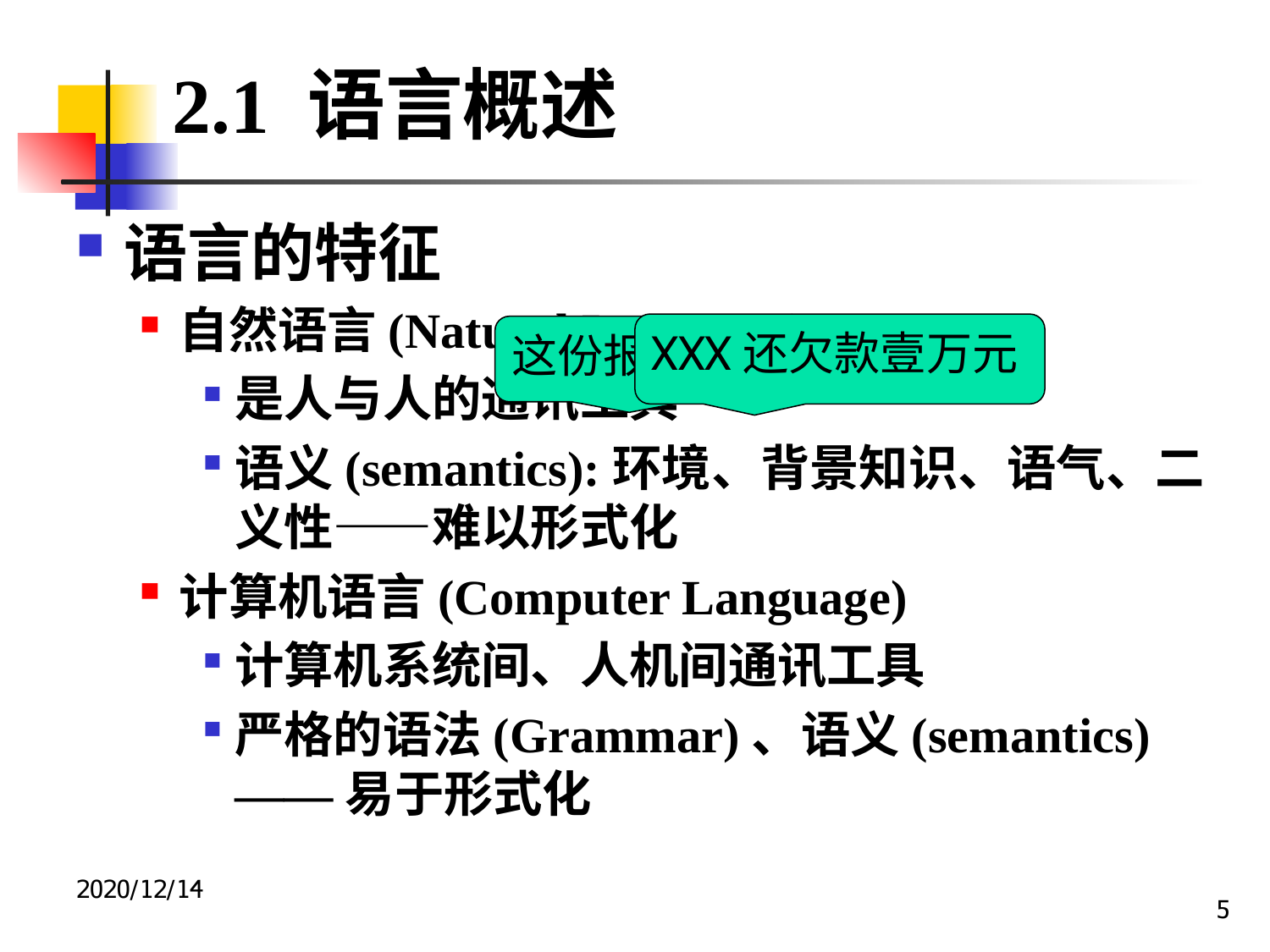

2.1 语言概述
语言的特征
自然语言(Natural Language)
是人与人的通讯工具
语义(semantics):环境、背景知识、语气、二义性——难以形式化
计算机语言(Computer Language)
计算机系统间、人机间通讯工具
严格的语法(Grammar)、语义(semantics) ——易于形式化
XXX还欠款壹万元
这份报告，我写不好
5
2020/12/14